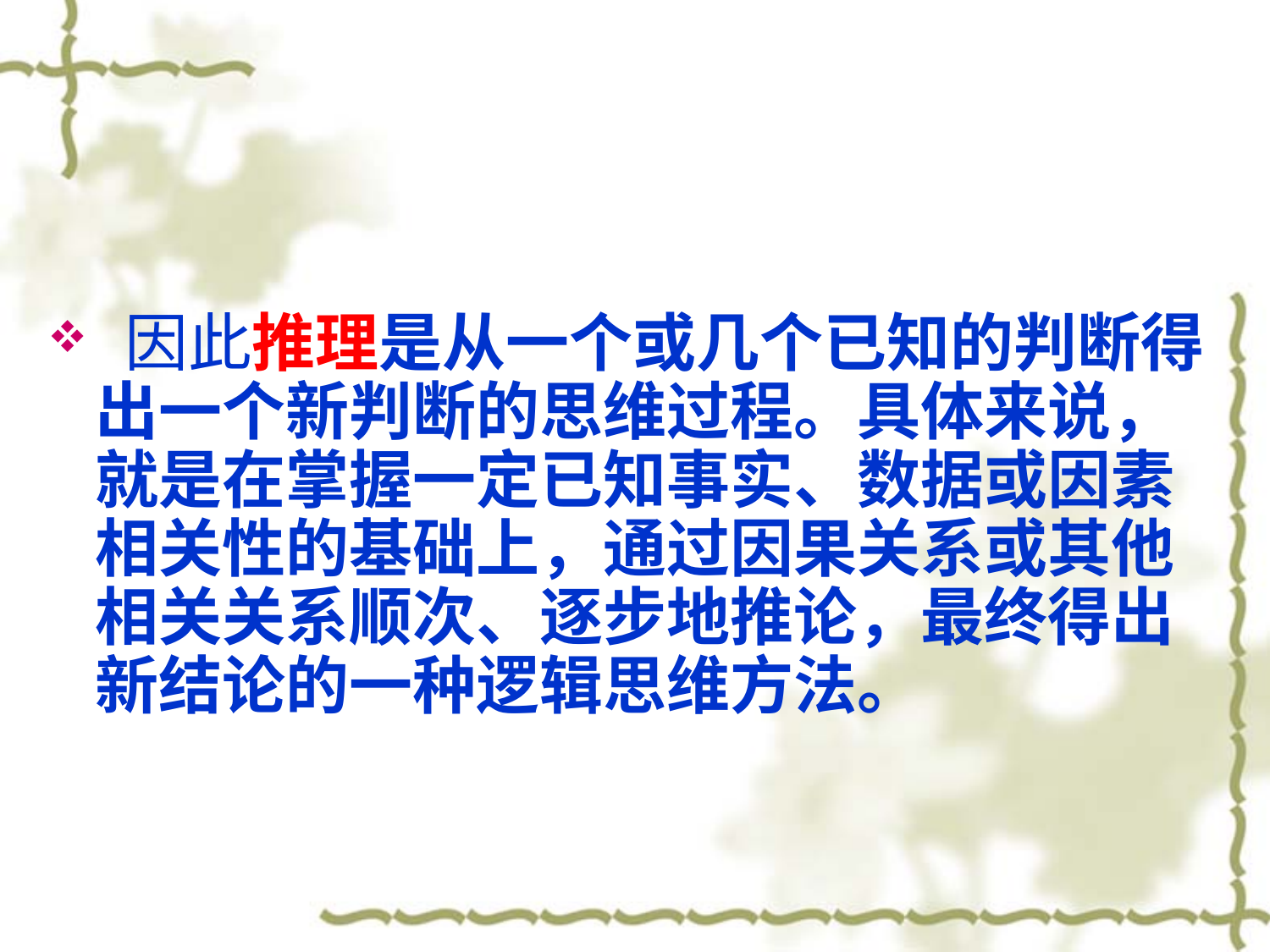

因此推理是从一个或几个已知的判断得出一个新判断的思维过程。具体来说，就是在掌握一定已知事实、数据或因素相关性的基础上，通过因果关系或其他相关关系顺次、逐步地推论，最终得出新结论的一种逻辑思维方法。